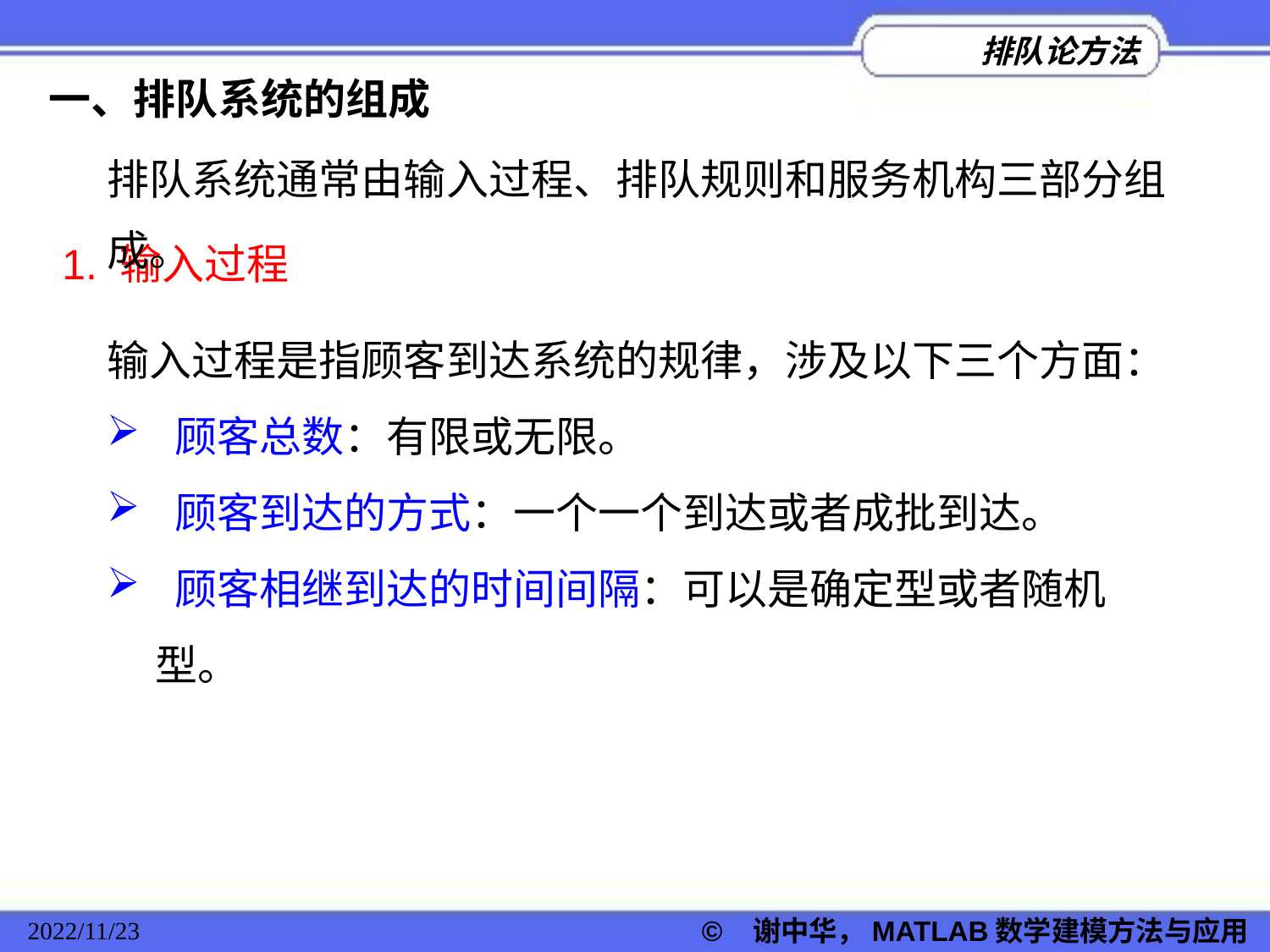

一、排队系统的组成
排队系统通常由输入过程、排队规则和服务机构三部分组成。
1. 输入过程
输入过程是指顾客到达系统的规律，涉及以下三个方面：
 顾客总数：有限或无限。
 顾客到达的方式：一个一个到达或者成批到达。
 顾客相继到达的时间间隔：可以是确定型或者随机型。
2022/11/23
©   谢中华，MATLAB数学建模方法与应用